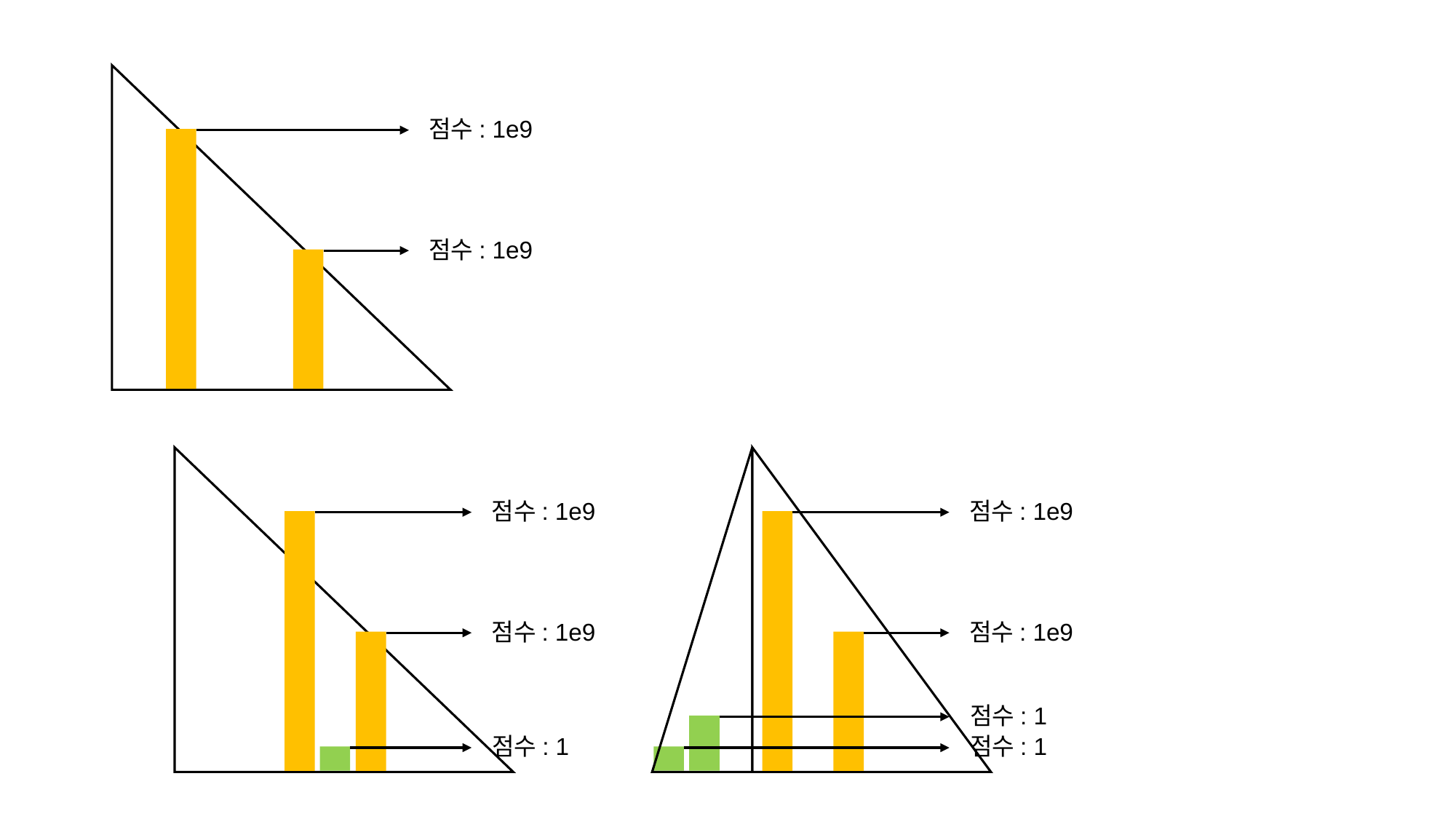

점수: 1e9

점수: 1e9

점수: 1e9

점수: 1e9

점수: 1

점수: 1e9

점수: 1e9

점수: 1

점수: 1